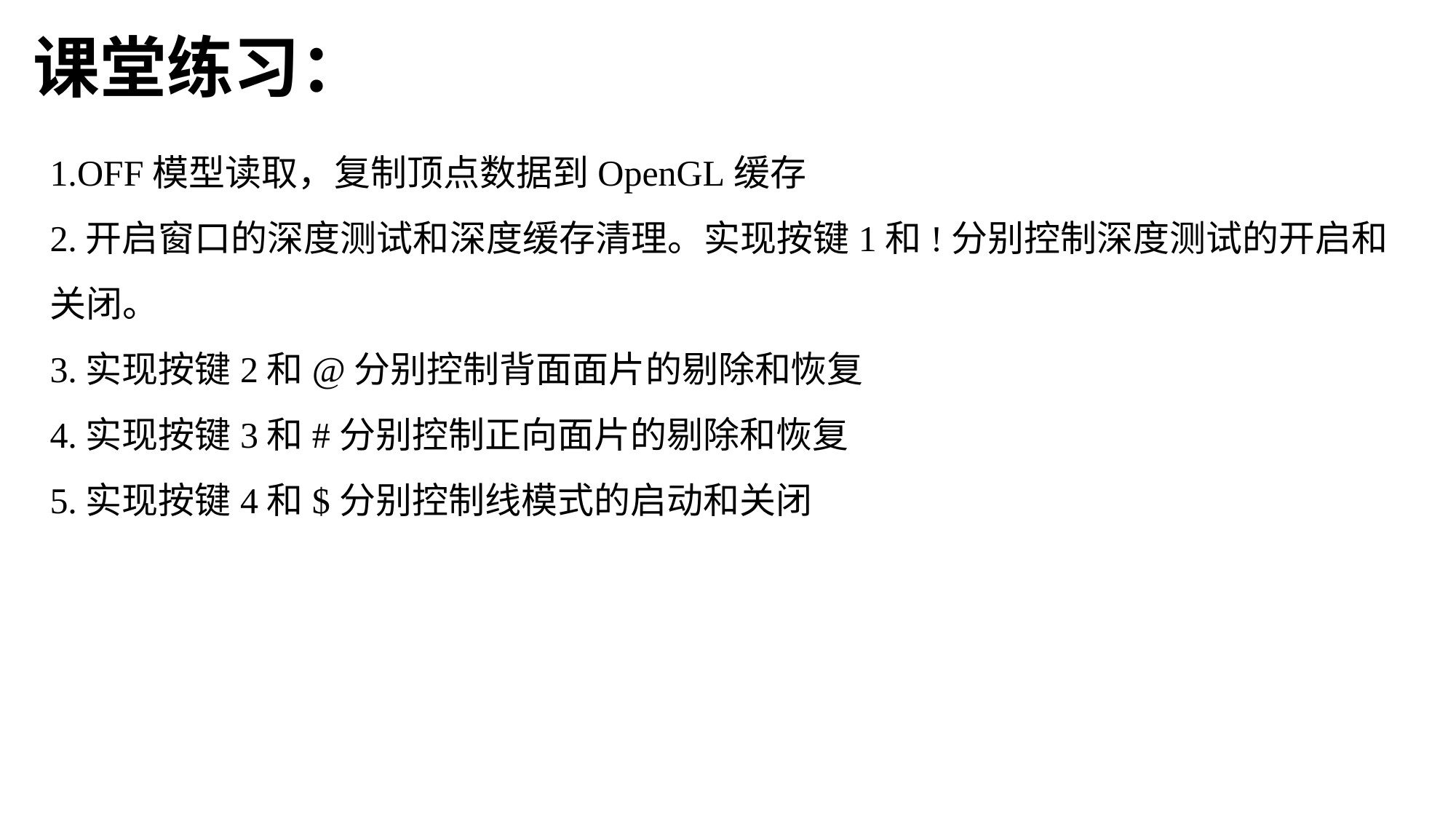

课堂练习：
1.OFF模型读取，复制顶点数据到OpenGL缓存
2.开启窗口的深度测试和深度缓存清理。实现按键1和!分别控制深度测试的开启和关闭。
3.实现按键2和@分别控制背面面片的剔除和恢复
4.实现按键3和#分别控制正向面片的剔除和恢复
5.实现按键4和$分别控制线模式的启动和关闭